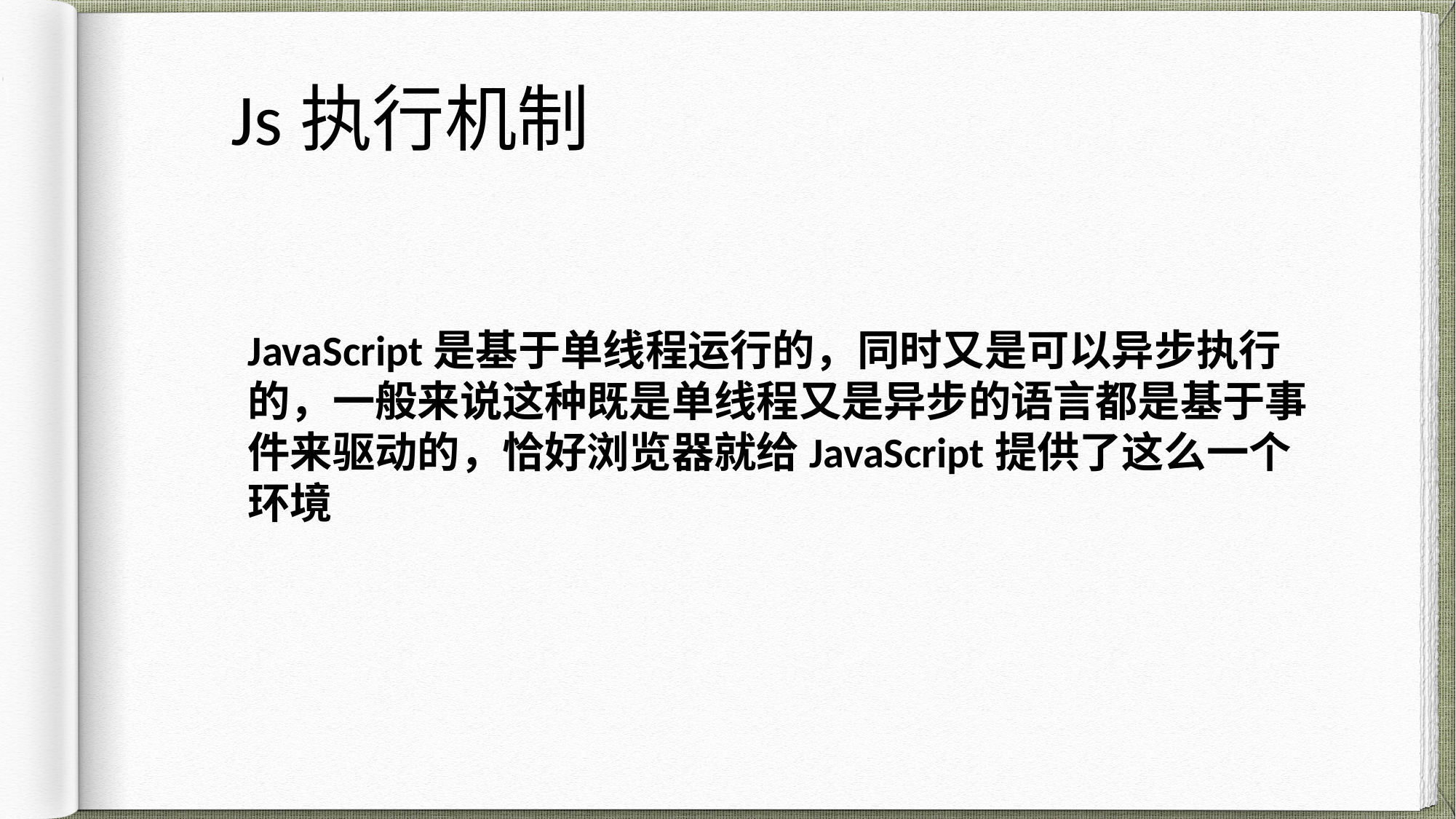

# Js执行机制
JavaScript是基于单线程运行的，同时又是可以异步执行的，一般来说这种既是单线程又是异步的语言都是基于事件来驱动的，恰好浏览器就给JavaScript提供了这么一个环境